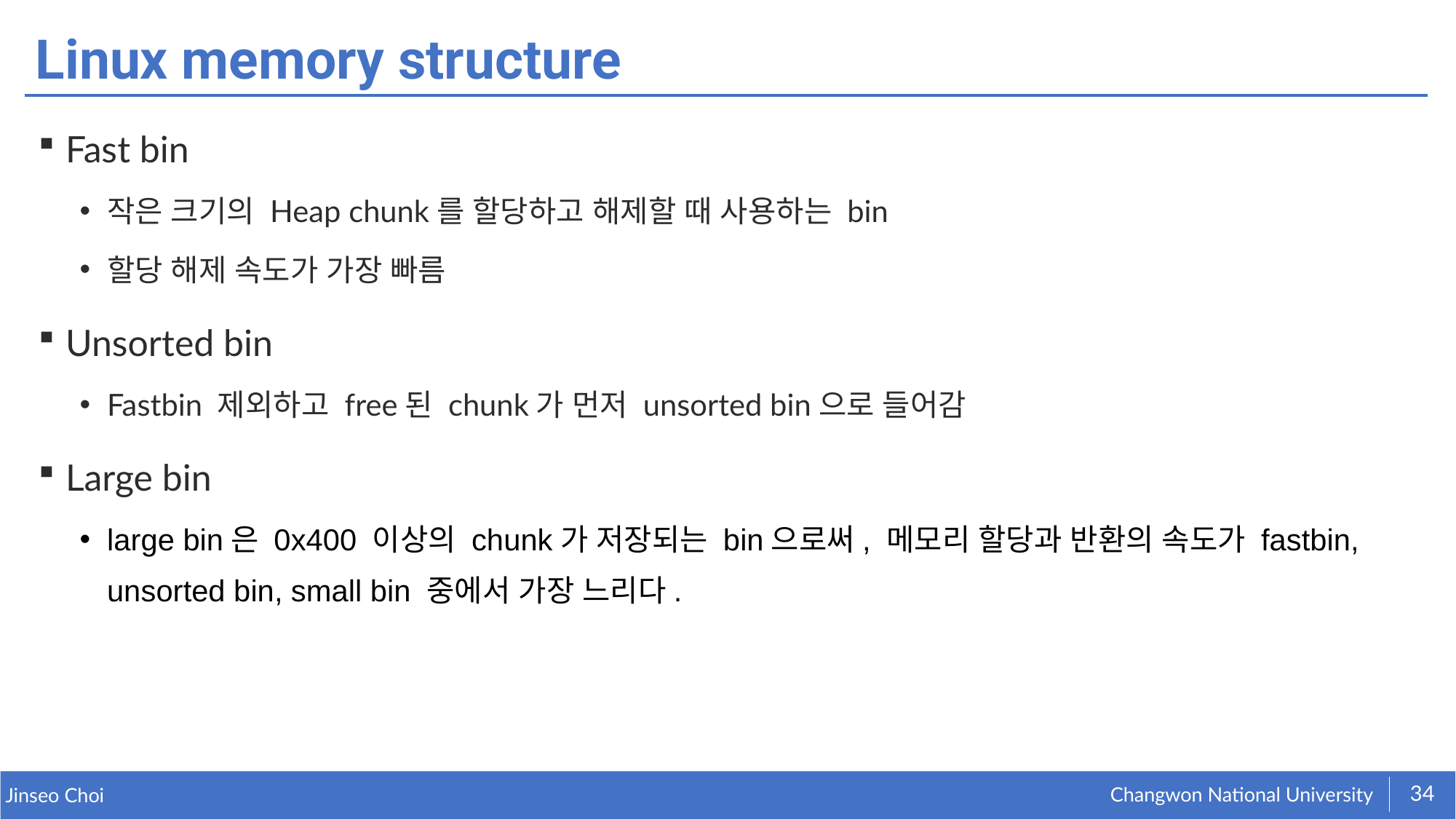

# Linux memory structure
Fast bin
작은 크기의 Heap chunk를 할당하고 해제할 때 사용하는 bin
할당 해제 속도가 가장 빠름
Unsorted bin
Fastbin 제외하고 free된 chunk가 먼저 unsorted bin으로 들어감
Large bin
large bin은 0x400 이상의 chunk가 저장되는 bin으로써, 메모리 할당과 반환의 속도가 fastbin, unsorted bin, small bin 중에서 가장 느리다.
34